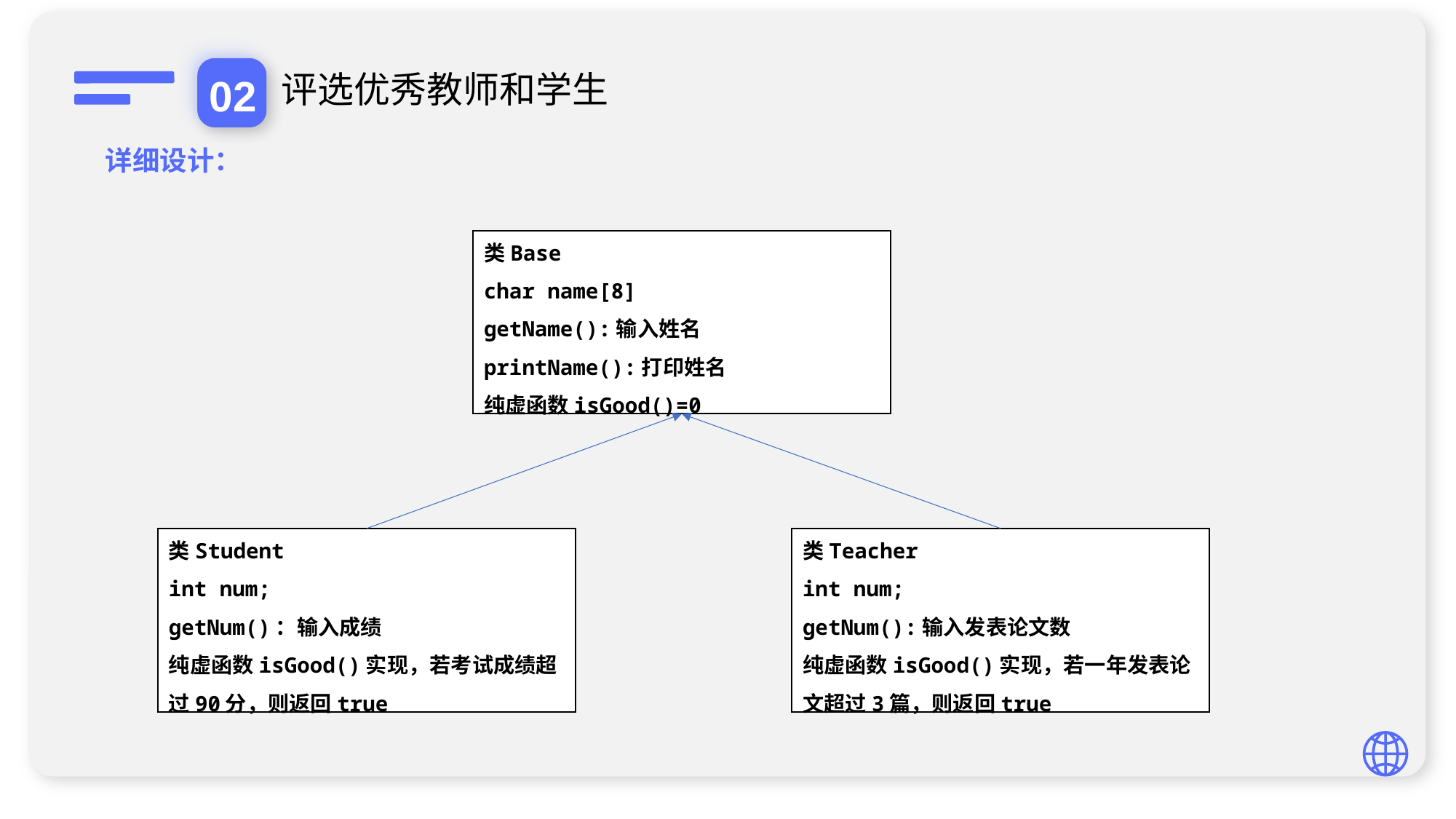

02
评选优秀教师和学生

详细设计：
类Base
char name[8]
getName():输入姓名
printName():打印姓名
纯虚函数isGood()=0
类Student
int num;
getNum()：输入成绩
纯虚函数isGood()实现，若考试成绩超过90分，则返回true
类Teacher
int num;
getNum():输入发表论文数
纯虚函数isGood()实现，若一年发表论文超过3篇，则返回true